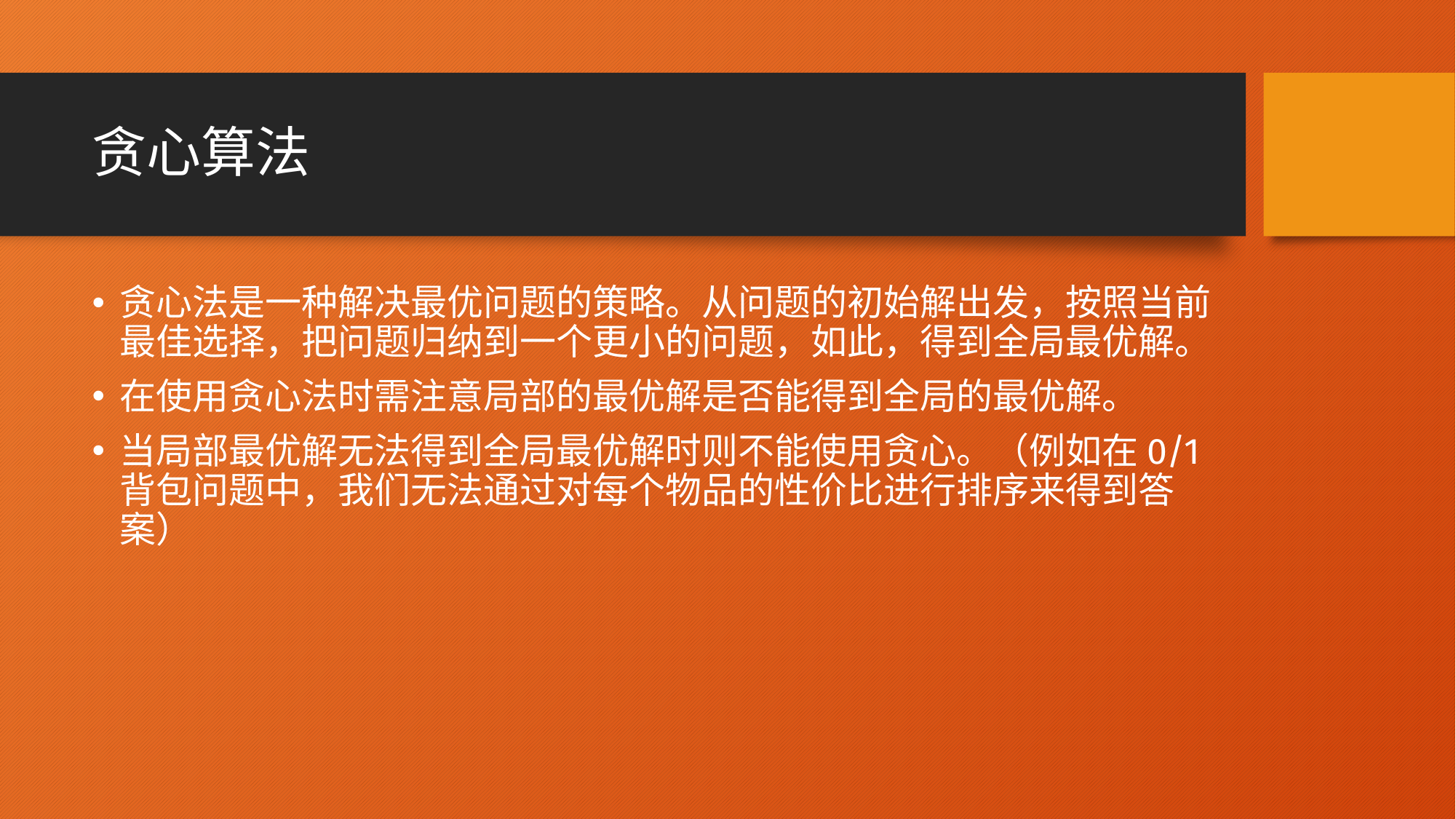

# 贪心算法
贪心法是一种解决最优问题的策略。从问题的初始解出发，按照当前最佳选择，把问题归纳到一个更小的问题，如此，得到全局最优解。
在使用贪心法时需注意局部的最优解是否能得到全局的最优解。
当局部最优解无法得到全局最优解时则不能使用贪心。（例如在0/1背包问题中，我们无法通过对每个物品的性价比进行排序来得到答案）